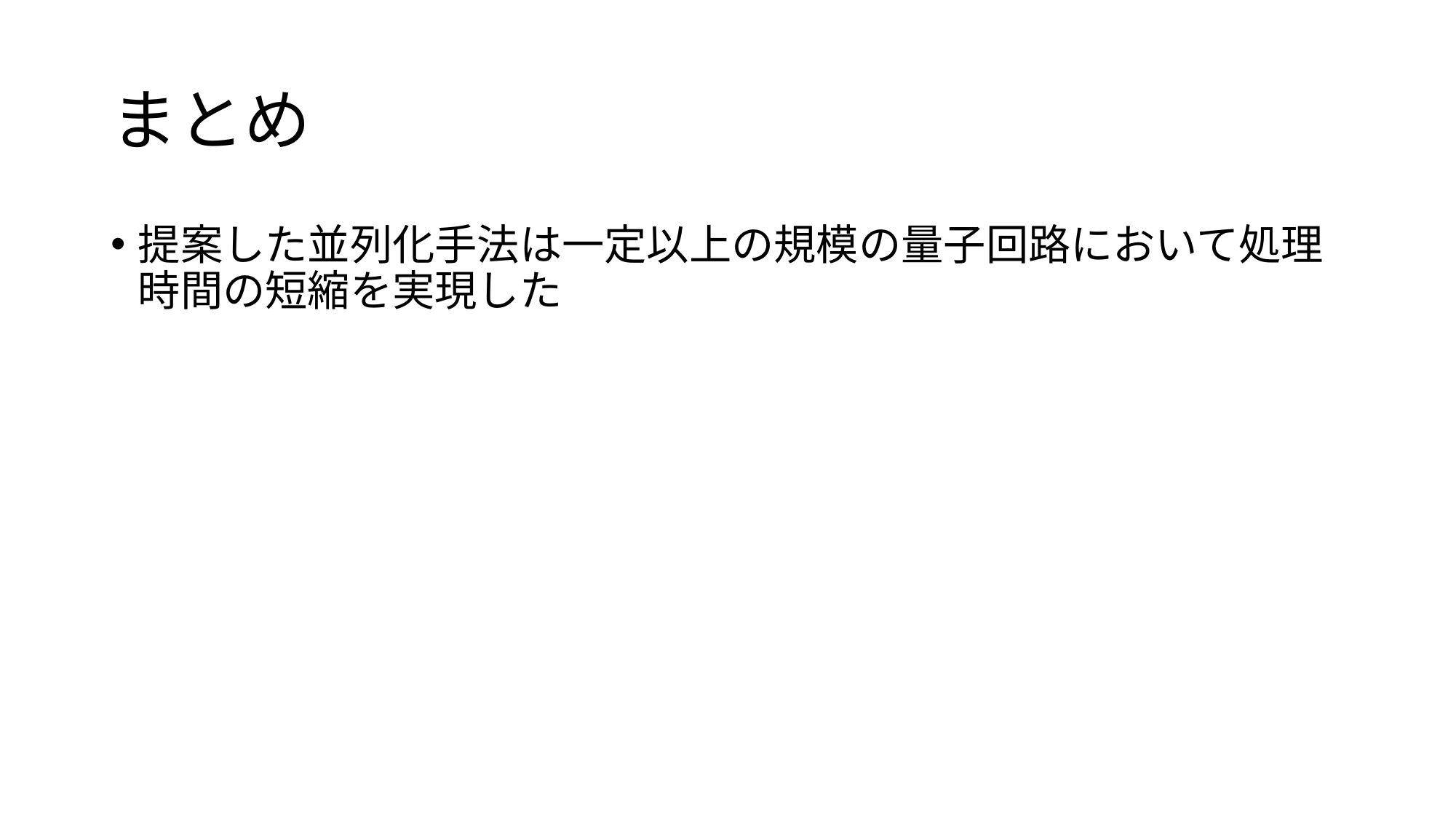

# まとめ
提案した並列化手法は一定以上の規模の量子回路において処理時間の短縮を実現した